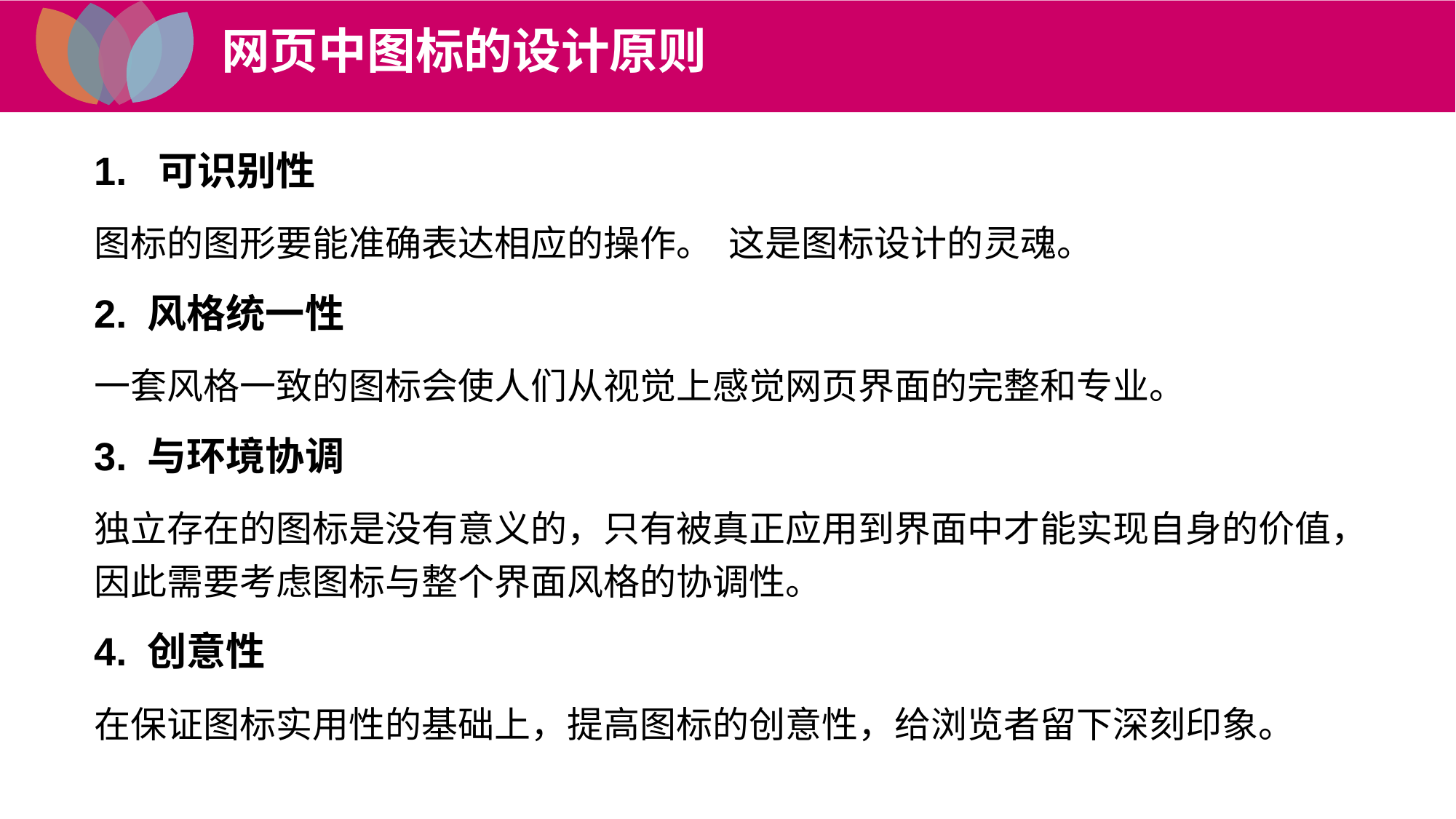

网页中图标的设计原则
1.  可识别性
图标的图形要能准确表达相应的操作。  这是图标设计的灵魂。
2. 风格统一性
一套风格一致的图标会使人们从视觉上感觉网页界面的完整和专业。
3. 与环境协调
独立存在的图标是没有意义的，只有被真正应用到界面中才能实现自身的价值，因此需要考虑图标与整个界面风格的协调性。
4. 创意性
在保证图标实用性的基础上，提高图标的创意性，给浏览者留下深刻印象。